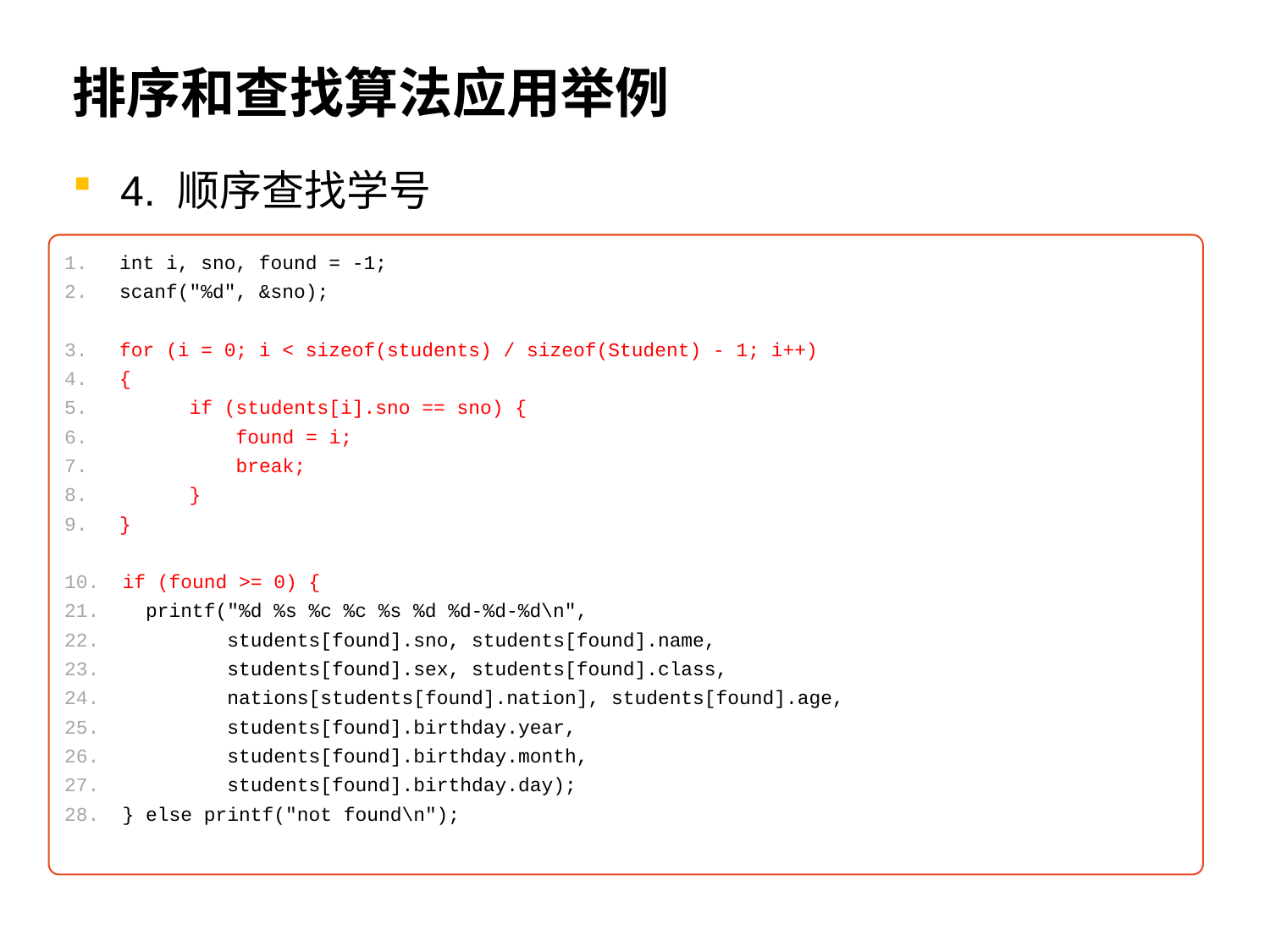

# 排序和查找算法应用举例
4. 顺序查找学号

  int i, sno, found = -1;
  scanf("%d", &sno);

  for (i = 0; i < sizeof(students) / sizeof(Student) - 1; i++)
  {
        if (students[i].sno == sno) {
            found = i;
            break;
        }
  }

  if (found >= 0) {
    printf("%d %s %c %c %s %d %d-%d-%d\n",
           students[found].sno, students[found].name,
           students[found].sex, students[found].class,
           nations[students[found].nation], students[found].age,
           students[found].birthday.year,
           students[found].birthday.month,
           students[found].birthday.day);
  } else printf("not found\n");